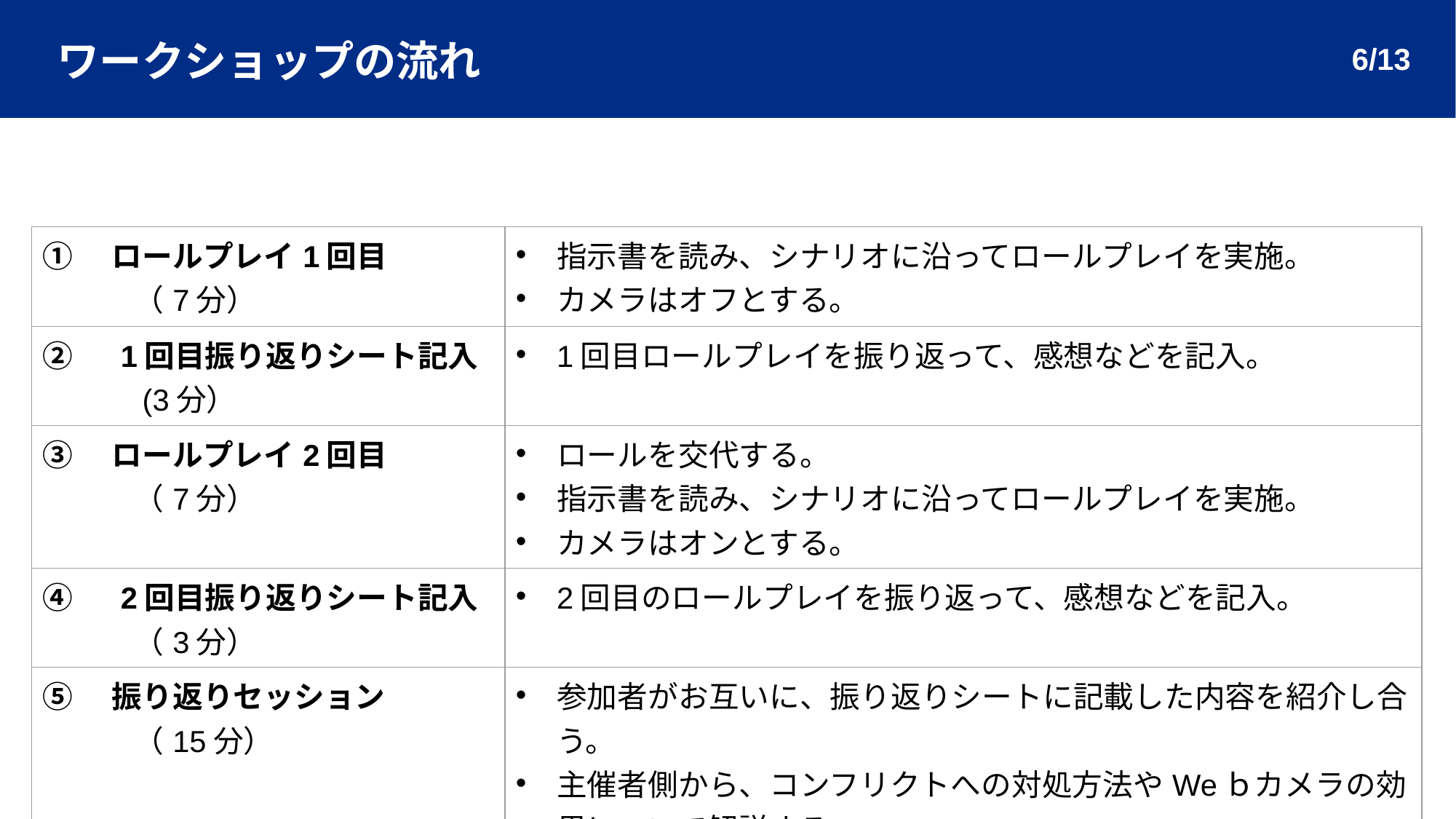

6/13
# ワークショップの流れ
| ①　ロールプレイ1回目 　　　（7分） | 指示書を読み、シナリオに沿ってロールプレイを実施。 カメラはオフとする。 |
| --- | --- |
| ②　1回目振り返りシート記入 　　　(3分） | 1回目ロールプレイを振り返って、感想などを記入。 |
| ③　ロールプレイ2回目 　　　（7分） | ロールを交代する。 指示書を読み、シナリオに沿ってロールプレイを実施。 カメラはオンとする。 |
| ④　2回目振り返りシート記入 　　　（3分） | 2回目のロールプレイを振り返って、感想などを記入。 |
| ⑤　振り返りセッション 　　　（15分） | 参加者がお互いに、振り返りシートに記載した内容を紹介し合う。 主催者側から、コンフリクトへの対処方法やWeｂカメラの効果について解説する。 |